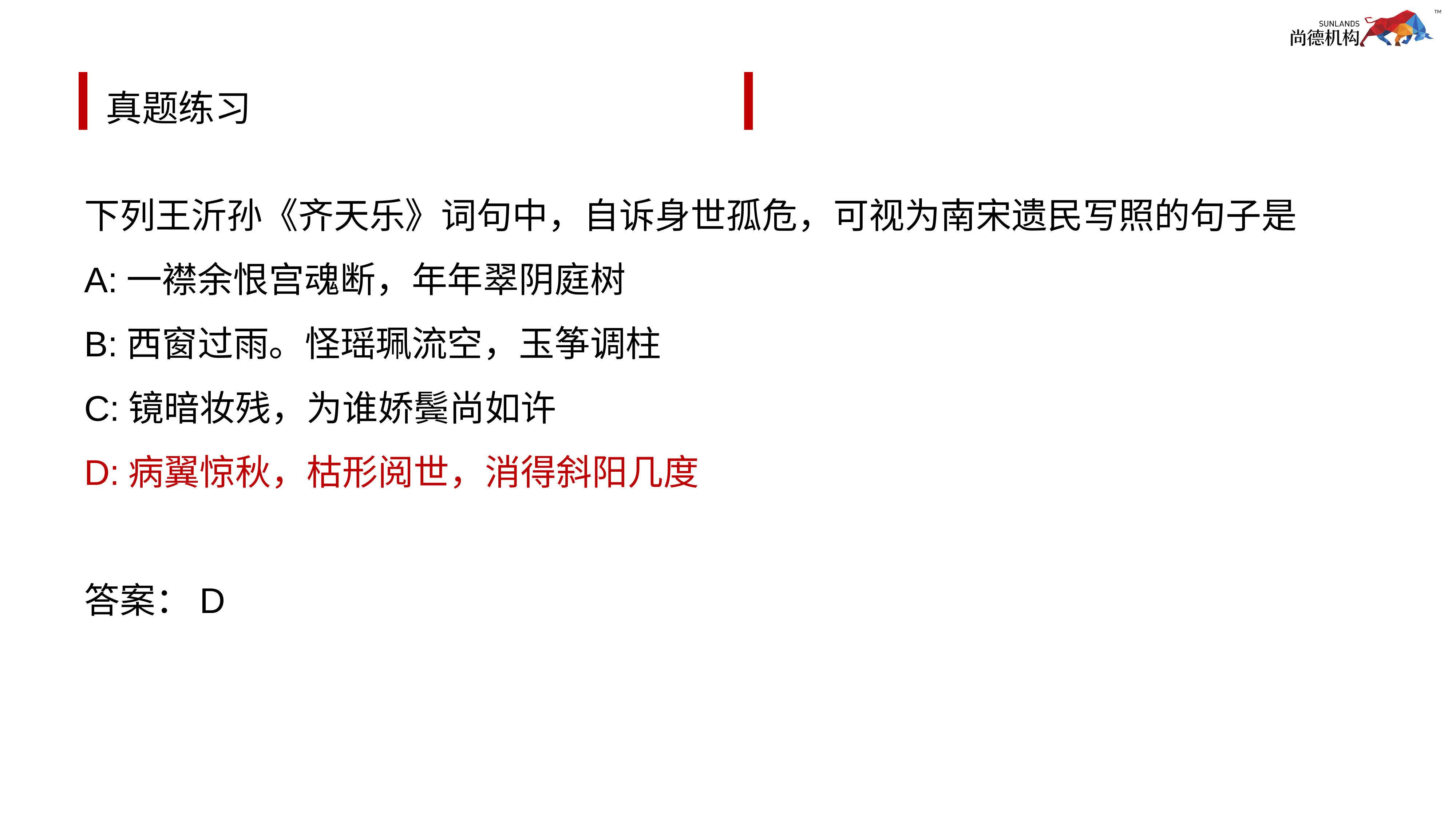

# 真题练习
下列王沂孙《齐天乐》词句中，自诉身世孤危，可视为南宋遗民写照的句子是
A:一襟余恨宫魂断，年年翠阴庭树
B:西窗过雨。怪瑶珮流空，玉筝调柱
C:镜暗妆残，为谁娇鬓尚如许
D:病翼惊秋，枯形阅世，消得斜阳几度

答案：D